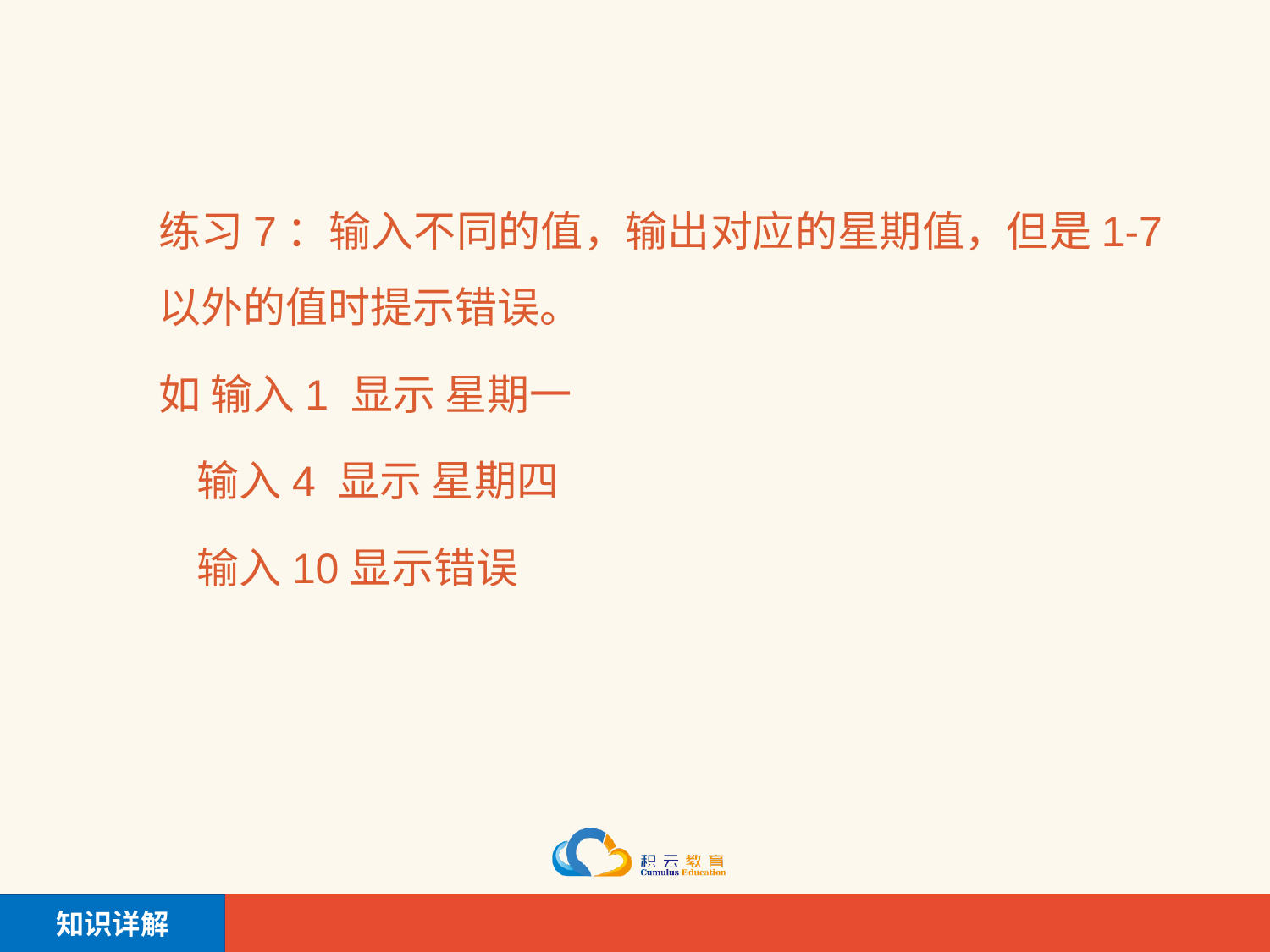

练习7：输入不同的值，输出对应的星期值，但是1-7以外的值时提示错误。
如 输入1 显示 星期一
   输入4 显示 星期四
   输入10显示错误